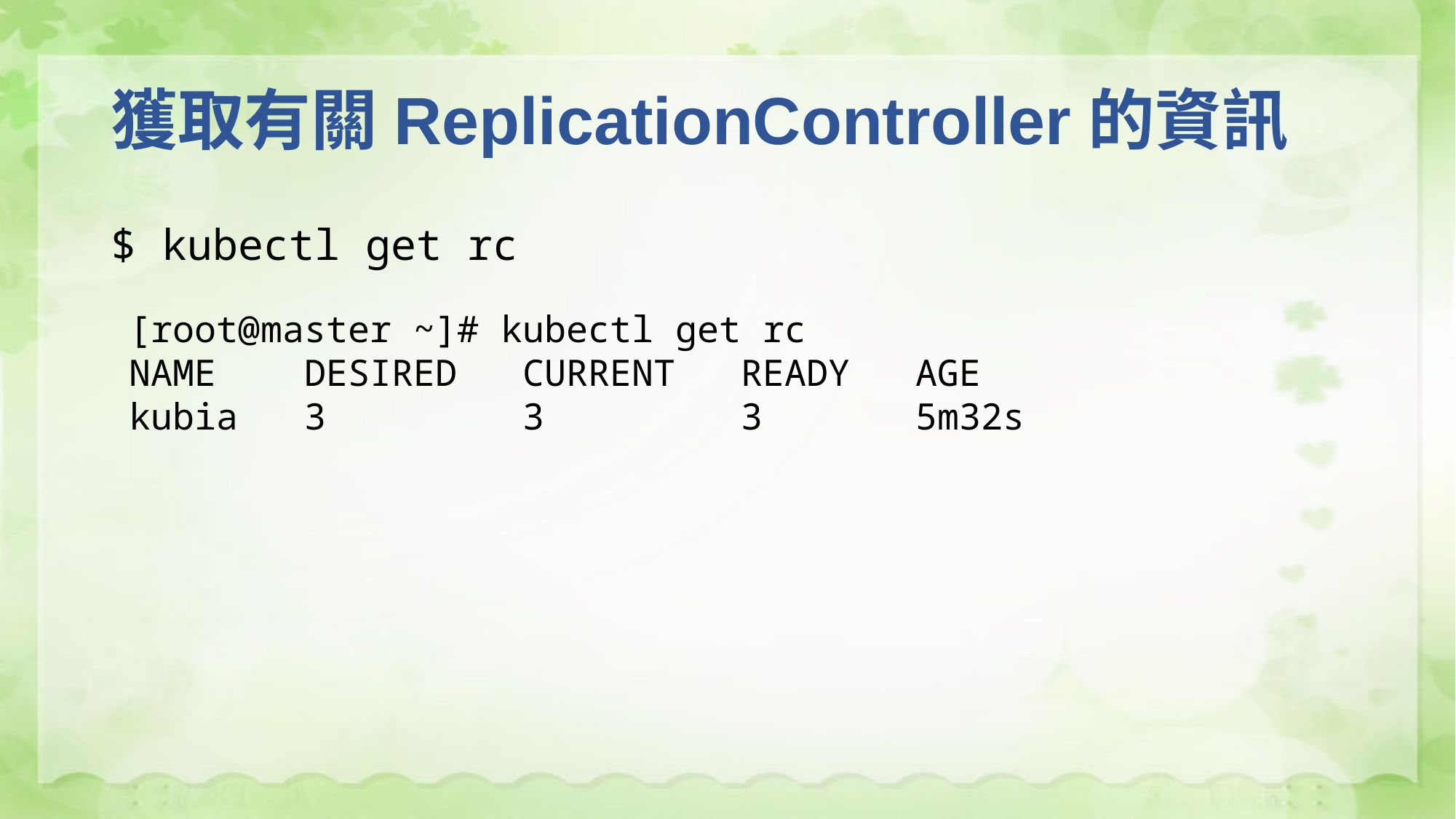

# 獲取有關ReplicationController的資訊
$ kubectl get rc

[root@master ~]# kubectl get rc
NAME    DESIRED   CURRENT   READY   AGE
kubia   3         3         3       5m32s